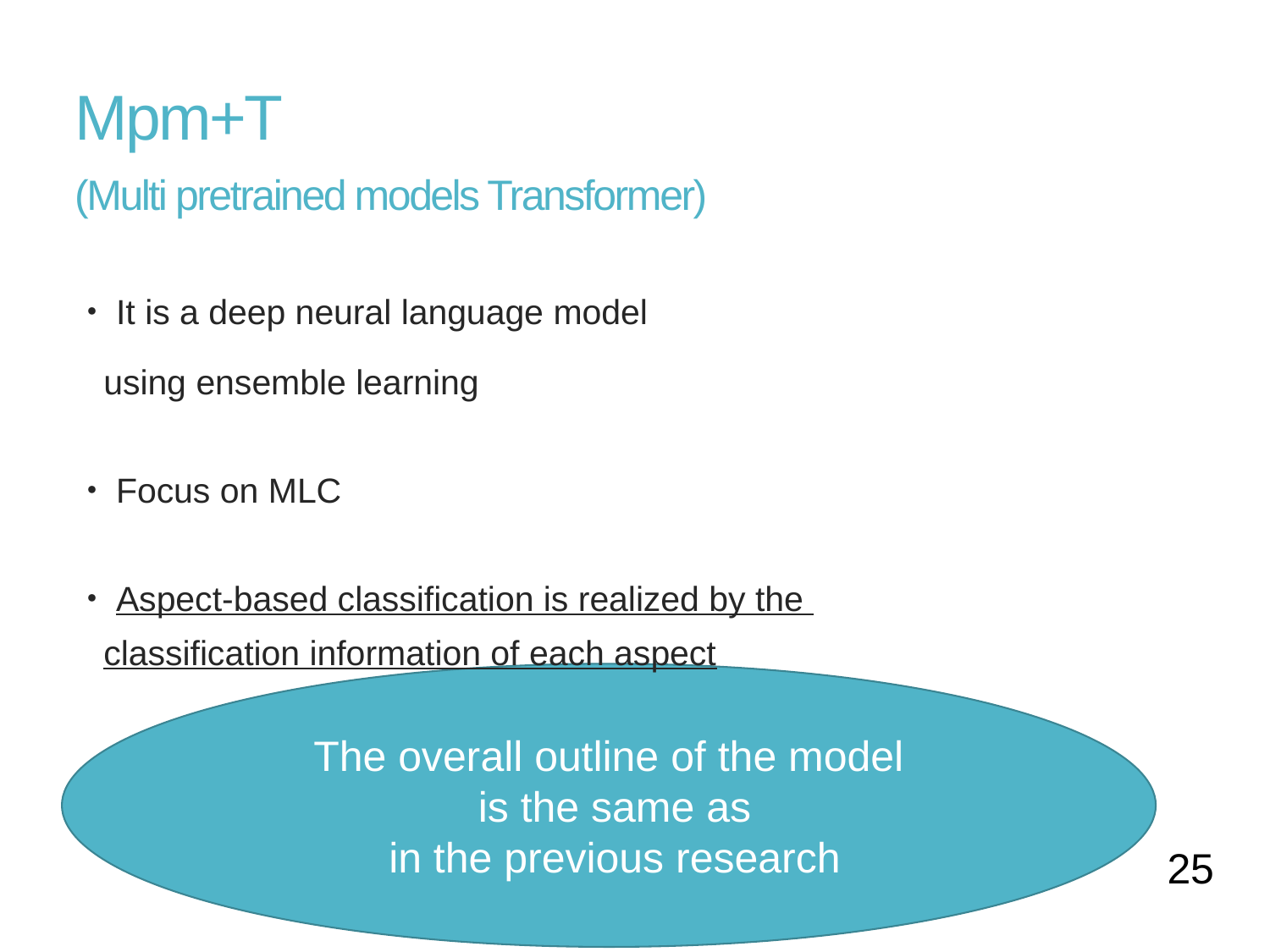

# Mpm+T (Multi pretrained models Transformer)

・It is a deep neural language model
   using ensemble learning

・Focus on MLC

・Aspect-based classification is realized by the
   classification information of each aspect
The overall outline of the model
 is the same as
 in the previous research
25